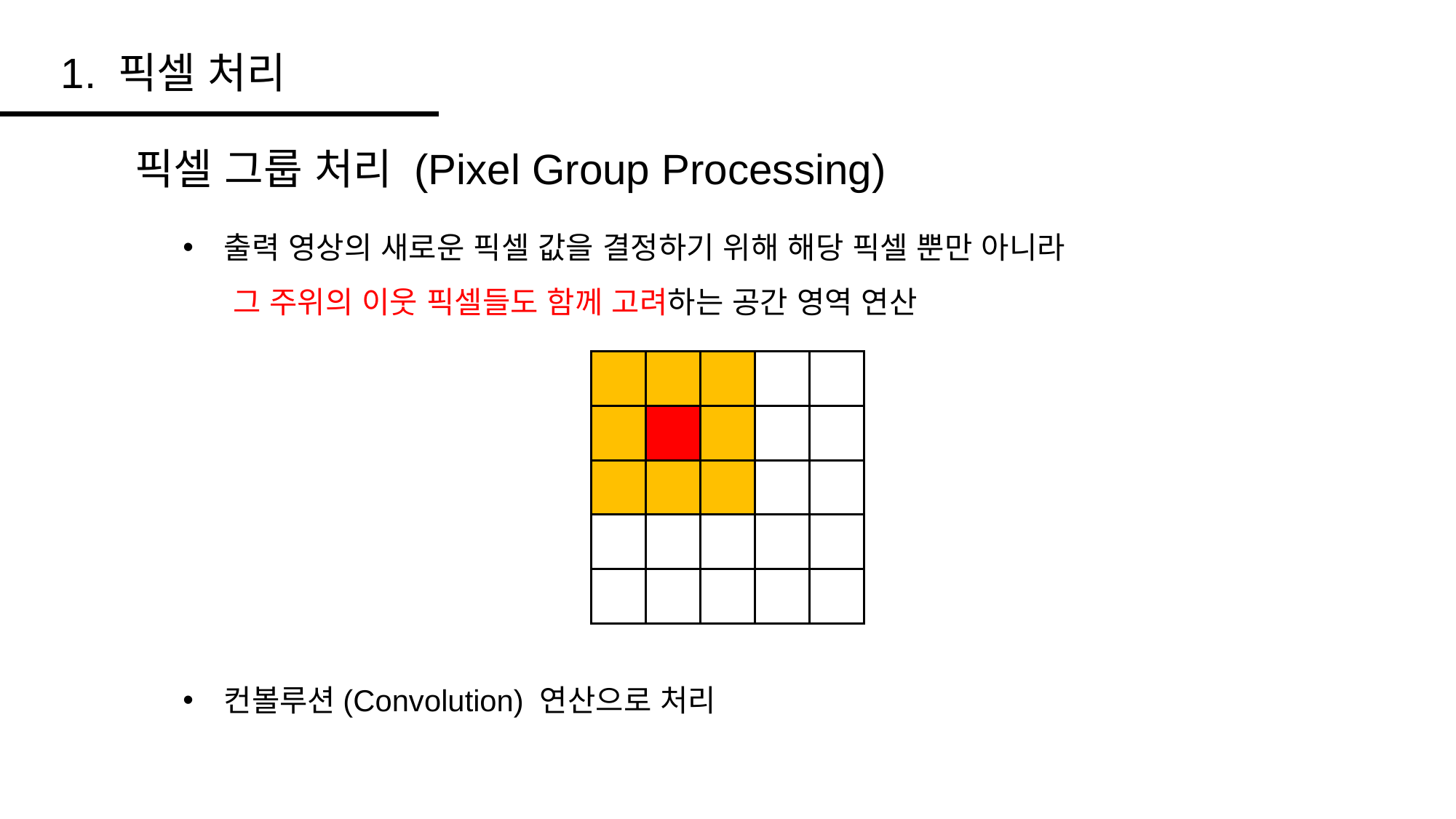

1. 픽셀 처리
픽셀 그룹 처리 (Pixel Group Processing)
출력 영상의 새로운 픽셀 값을 결정하기 위해 해당 픽셀 뿐만 아니라
     그 주위의 이웃 픽셀들도 함께 고려하는 공간 영역 연산

컨볼루션(Convolution) 연산으로 처리